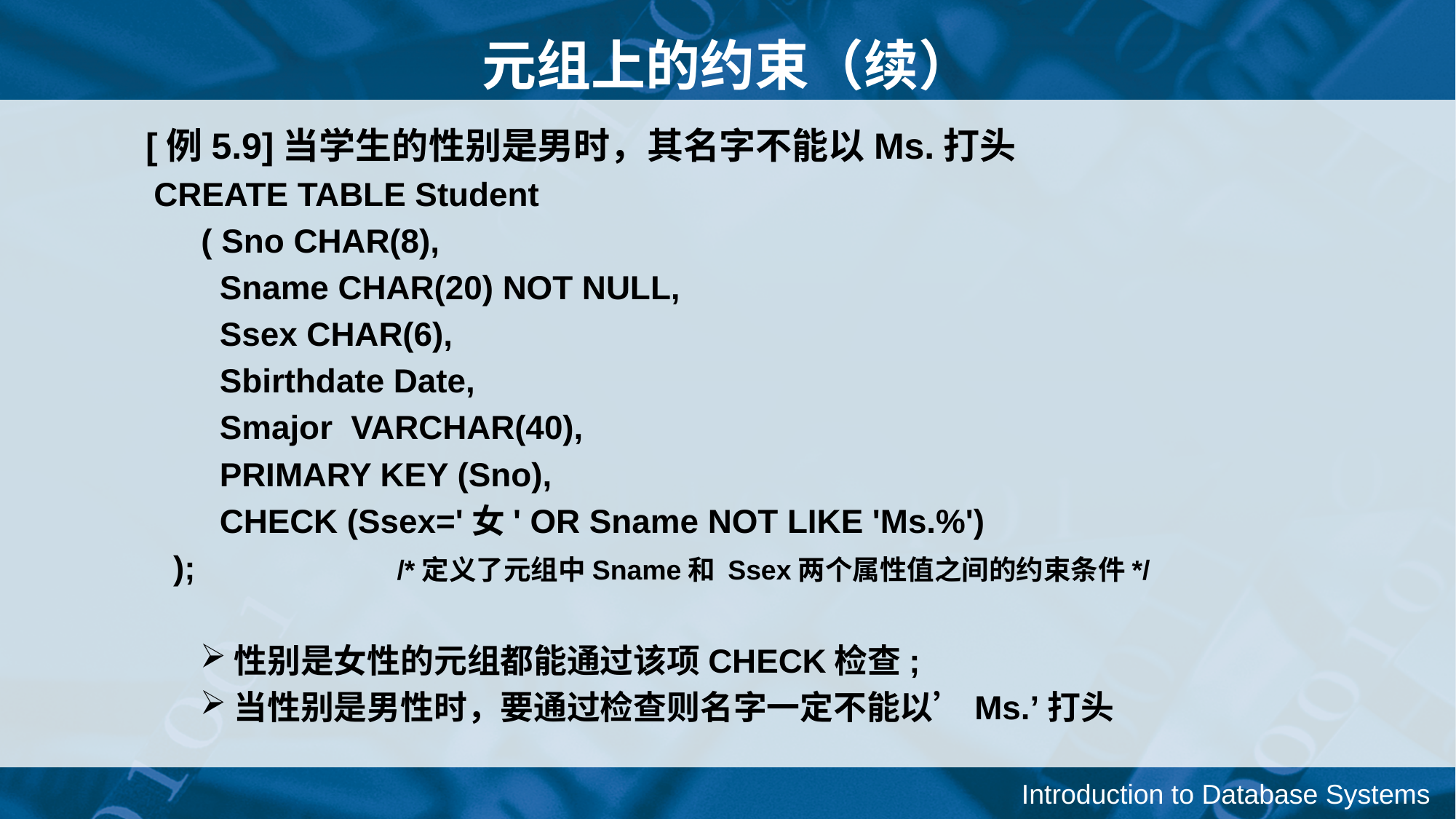

元组上的约束（续）
[例5.9]当学生的性别是男时，其名字不能以Ms.打头
 CREATE TABLE Student
      ( Sno CHAR(8),
        Sname CHAR(20) NOT NULL,
        Ssex CHAR(6),
        Sbirthdate Date,
        Smajor  VARCHAR(40),
        PRIMARY KEY (Sno),
        CHECK (Ssex='女' OR Sname NOT LIKE 'Ms.%')
   );                      /*定义了元组中Sname和 Ssex两个属性值之间的约束条件*/

性别是女性的元组都能通过该项CHECK检查;
当性别是男性时，要通过检查则名字一定不能以’Ms.’打头